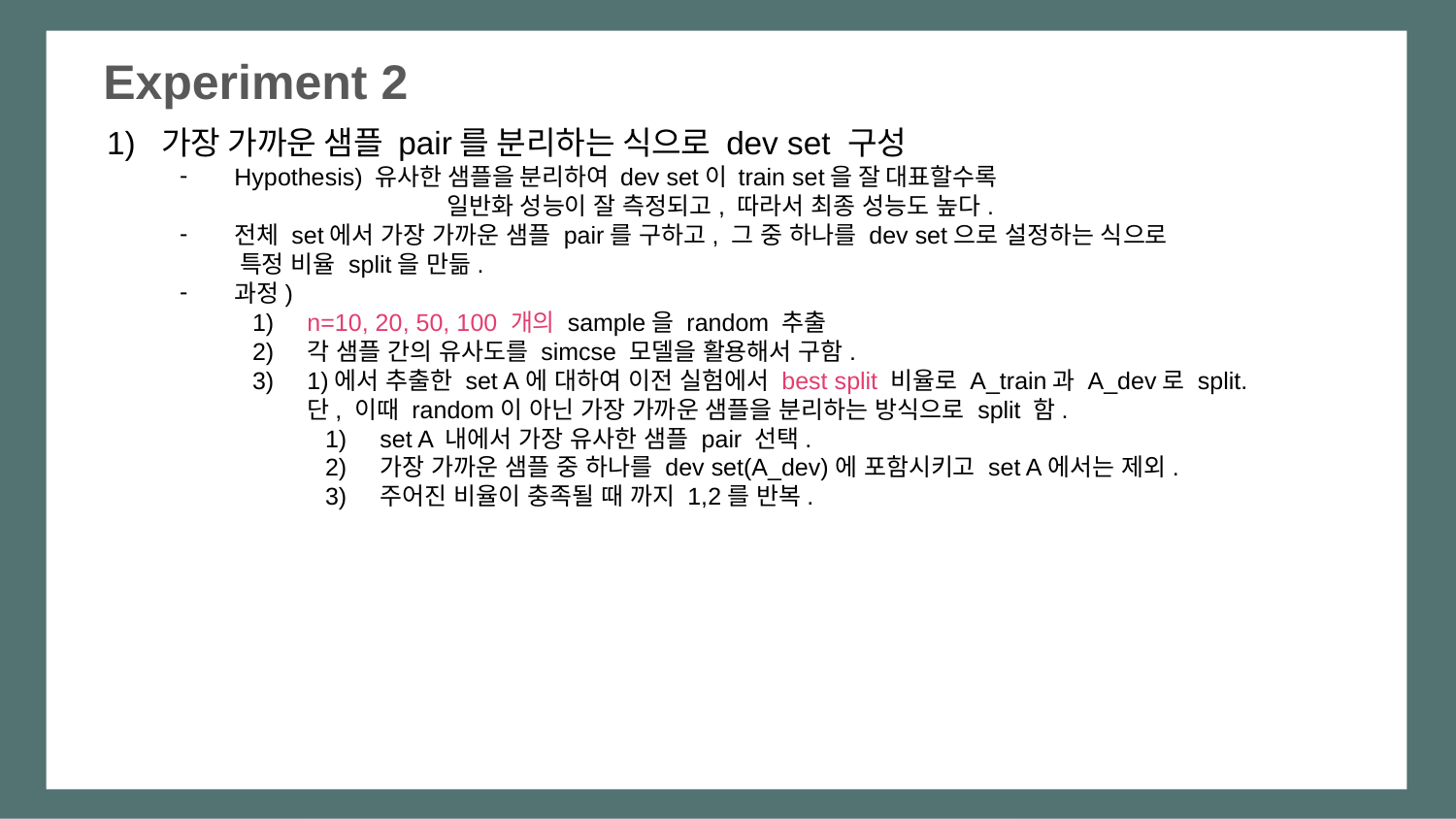

Experiment 2
가장 가까운 샘플 pair를 분리하는 식으로 dev set 구성
Hypothesis) 유사한 샘플을 분리하여 dev set이 train set을 잘 대표할수록
	                 일반화 성능이 잘 측정되고, 따라서 최종 성능도 높다.
전체 set에서 가장 가까운 샘플 pair를 구하고, 그 중 하나를 dev set으로 설정하는 식으로
        특정 비율 split을 만듦.
과정)
n=10, 20, 50, 100 개의 sample을 random 추출
각 샘플 간의 유사도를 simcse 모델을 활용해서 구함.
1)에서 추출한 set A에 대하여 이전 실험에서 best split 비율로 A_train과 A_dev로 split.
단, 이때 random이 아닌 가장 가까운 샘플을 분리하는 방식으로 split 함.
set A 내에서 가장 유사한 샘플 pair 선택.
가장 가까운 샘플 중 하나를 dev set(A_dev)에 포함시키고 set A에서는 제외.
주어진 비율이 충족될 때 까지 1,2를 반복.